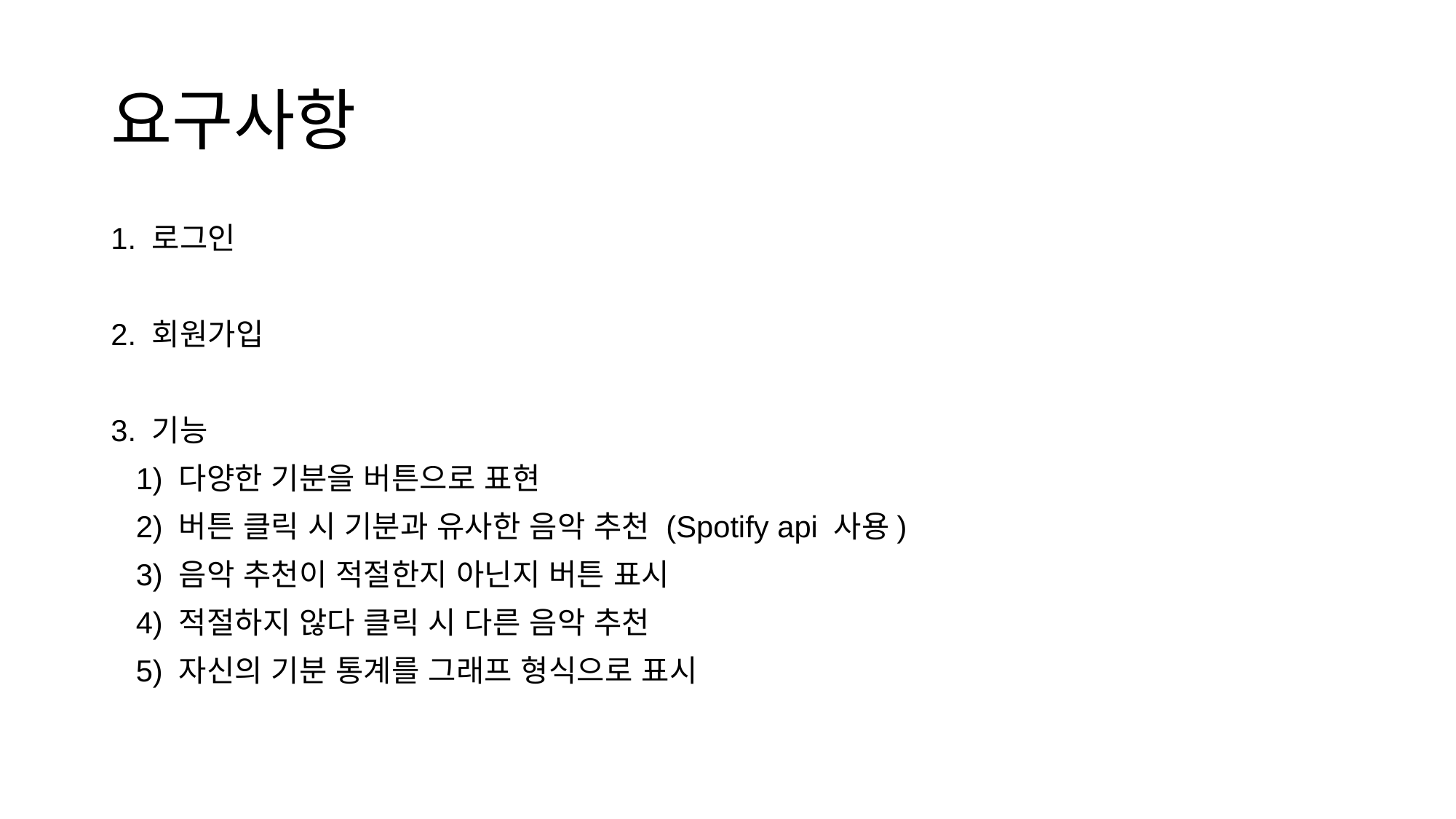

# 요구사항
1. 로그인

2. 회원가입

3. 기능
   1) 다양한 기분을 버튼으로 표현
   2) 버튼 클릭 시 기분과 유사한 음악 추천 (Spotify api 사용)
   3) 음악 추천이 적절한지 아닌지 버튼 표시
   4) 적절하지 않다 클릭 시 다른 음악 추천
   5) 자신의 기분 통계를 그래프 형식으로 표시